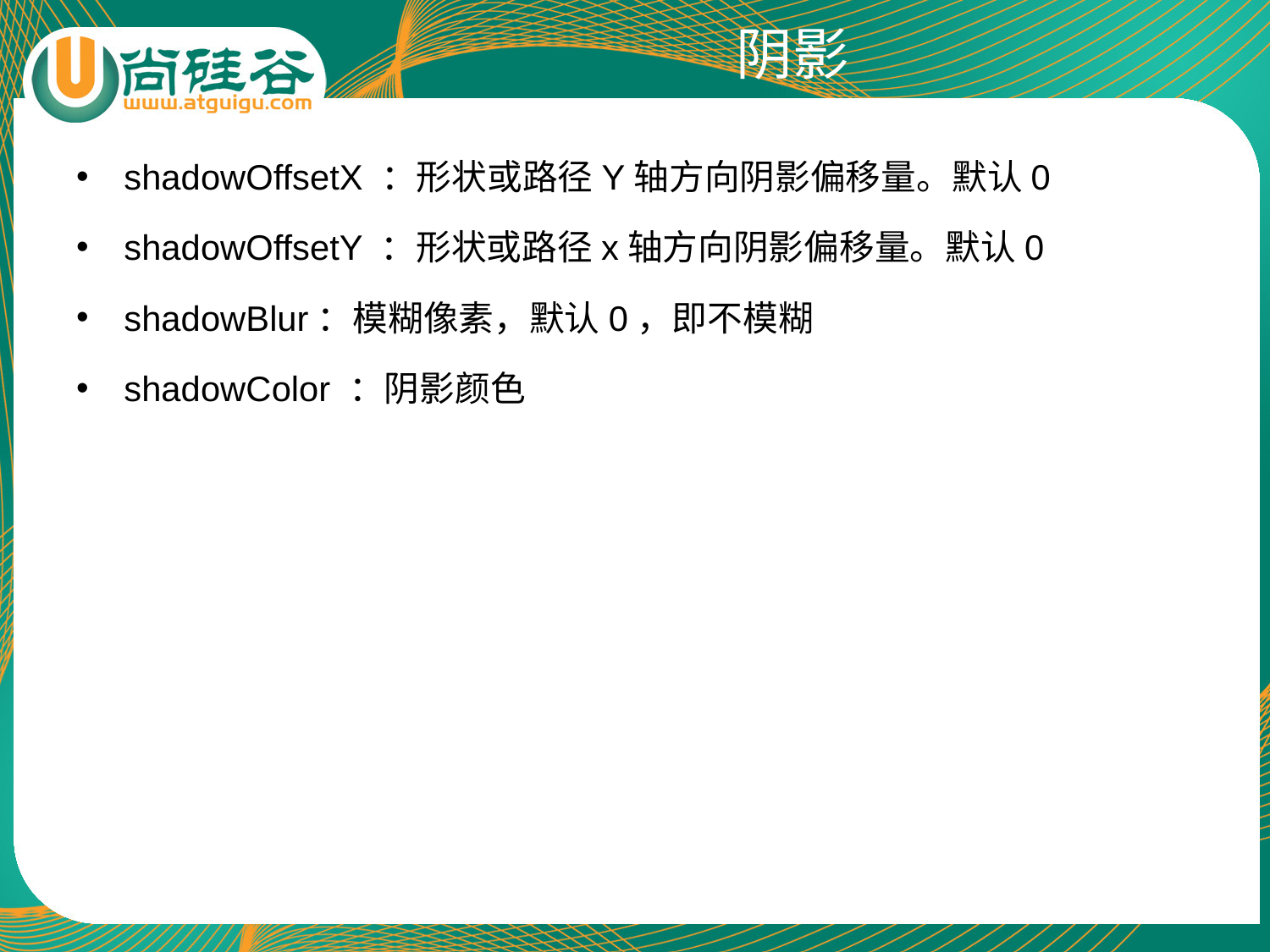

# 阴影
shadowOffsetX ：形状或路径Y轴方向阴影偏移量。默认0
shadowOffsetY ：形状或路径x轴方向阴影偏移量。默认0
shadowBlur：模糊像素，默认0，即不模糊
shadowColor ：阴影颜色